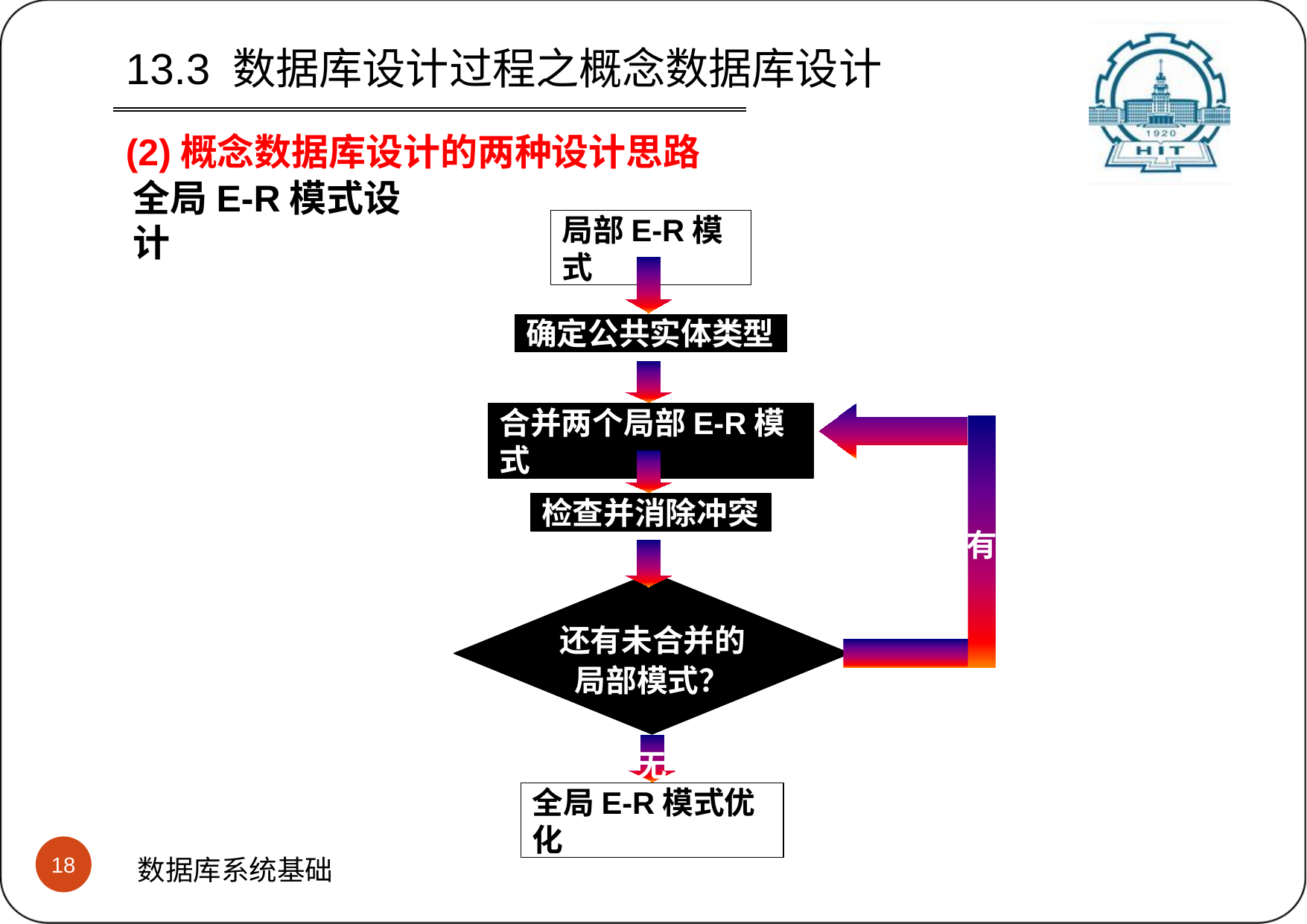

# 13.3 数据库设计过程之概念数据库设计
(2)概念数据库设计的两种设计思路

全局E-R模式设计

局部E-R模式

确定公共实体类型

合并两个局部E-R模式

检查并消除冲突
有

还有未合并的 局部模式？

无

全局E-R模式优化